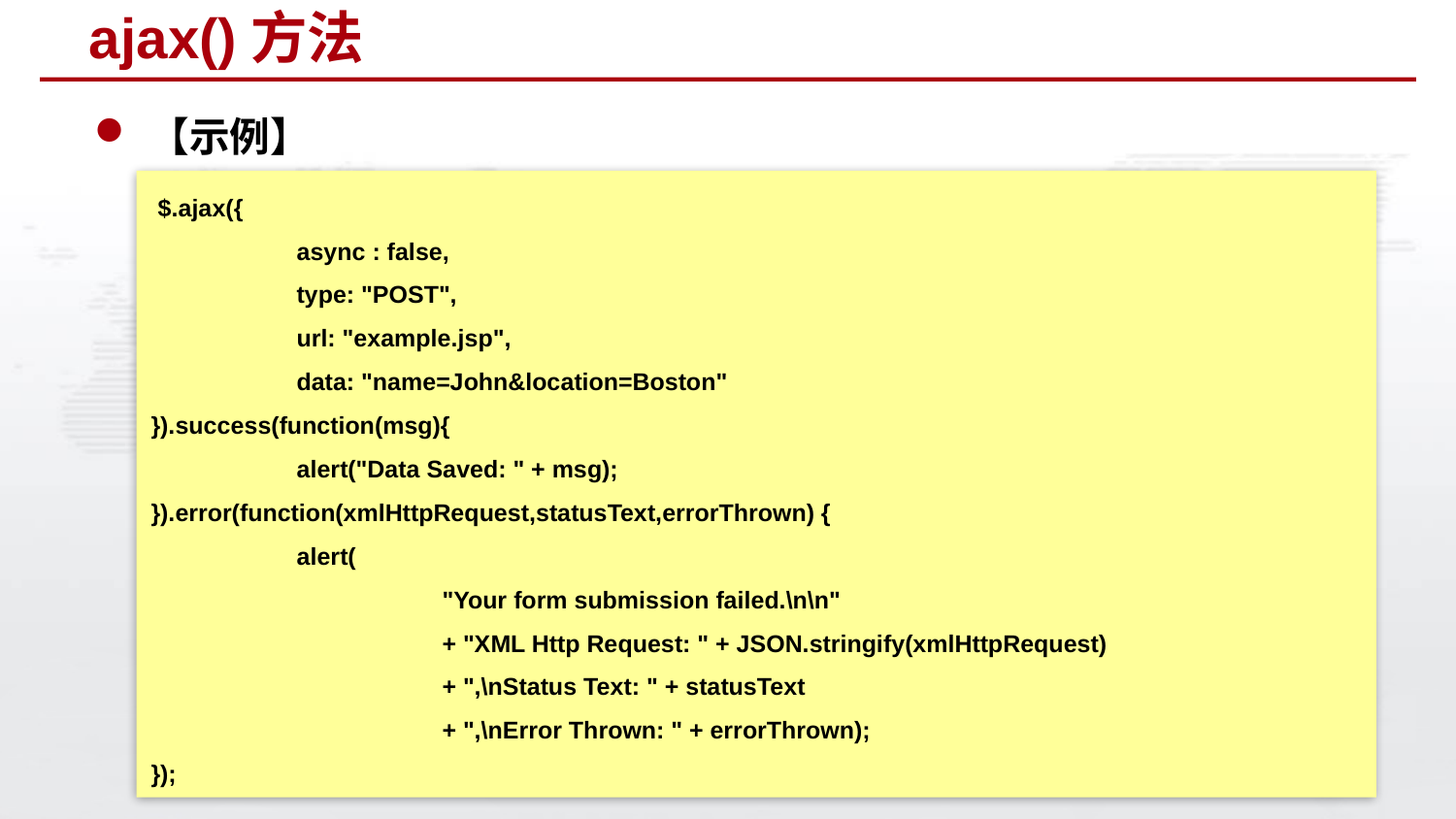

# ajax()方法
【示例】

 $.ajax({
	async : false,
	type: "POST",
	url: "example.jsp",
	data: "name=John&location=Boston"
}).success(function(msg){
	alert("Data Saved: " + msg);
}).error(function(xmlHttpRequest,statusText,errorThrown) {
	alert(
		"Your form submission failed.\n\n"
		+ "XML Http Request: " + JSON.stringify(xmlHttpRequest)
		+ ",\nStatus Text: " + statusText
		+ ",\nError Thrown: " + errorThrown);
});